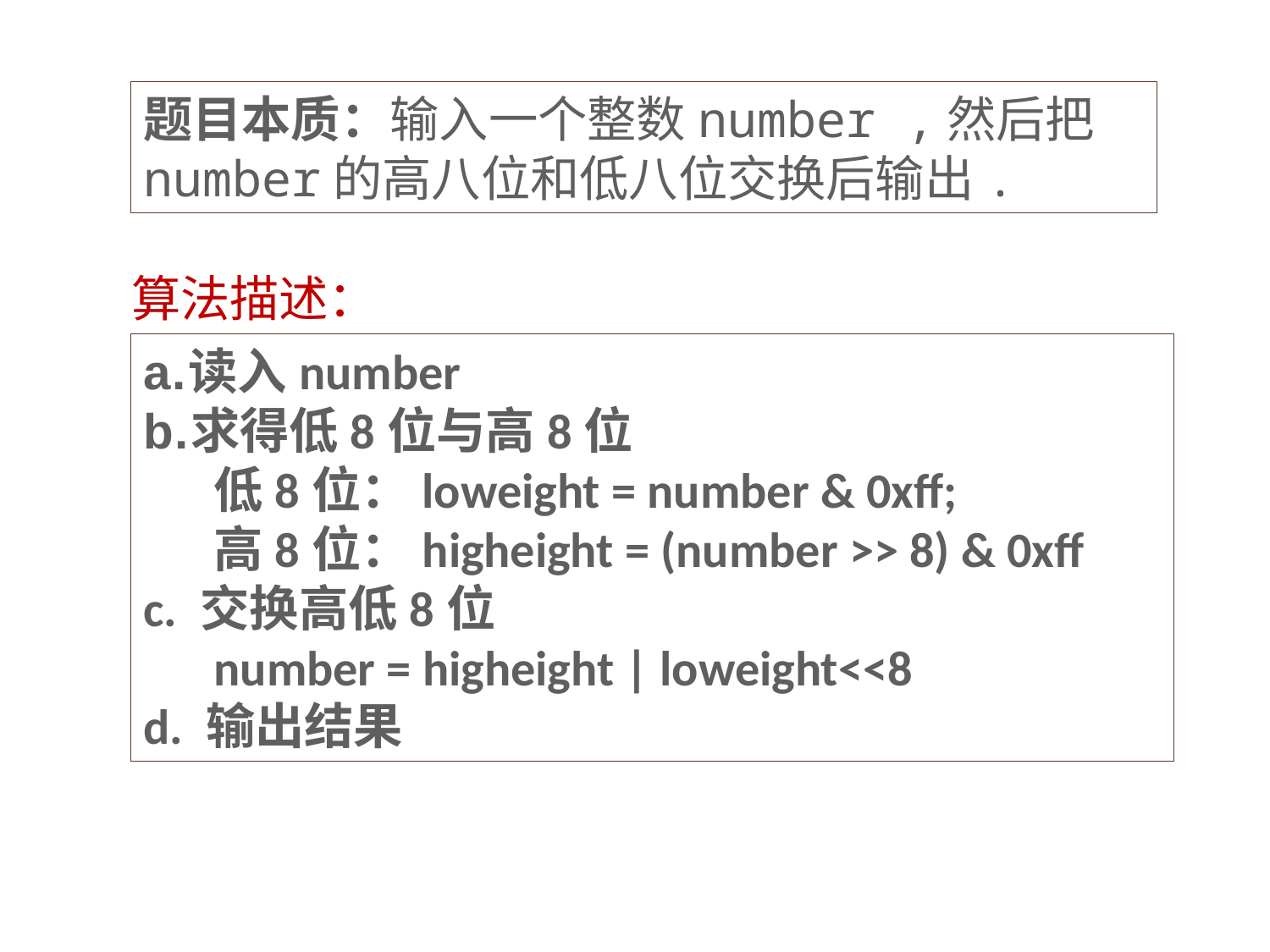

题目本质：输入一个整数number ,然后把number的高八位和低八位交换后输出.
算法描述：
读入number
求得低8位与高8位
低8位：loweight = number & 0xff;
高8位：higheight = (number >> 8) & 0xff
c. 交换高低8位
number = higheight | loweight<<8
d. 输出结果